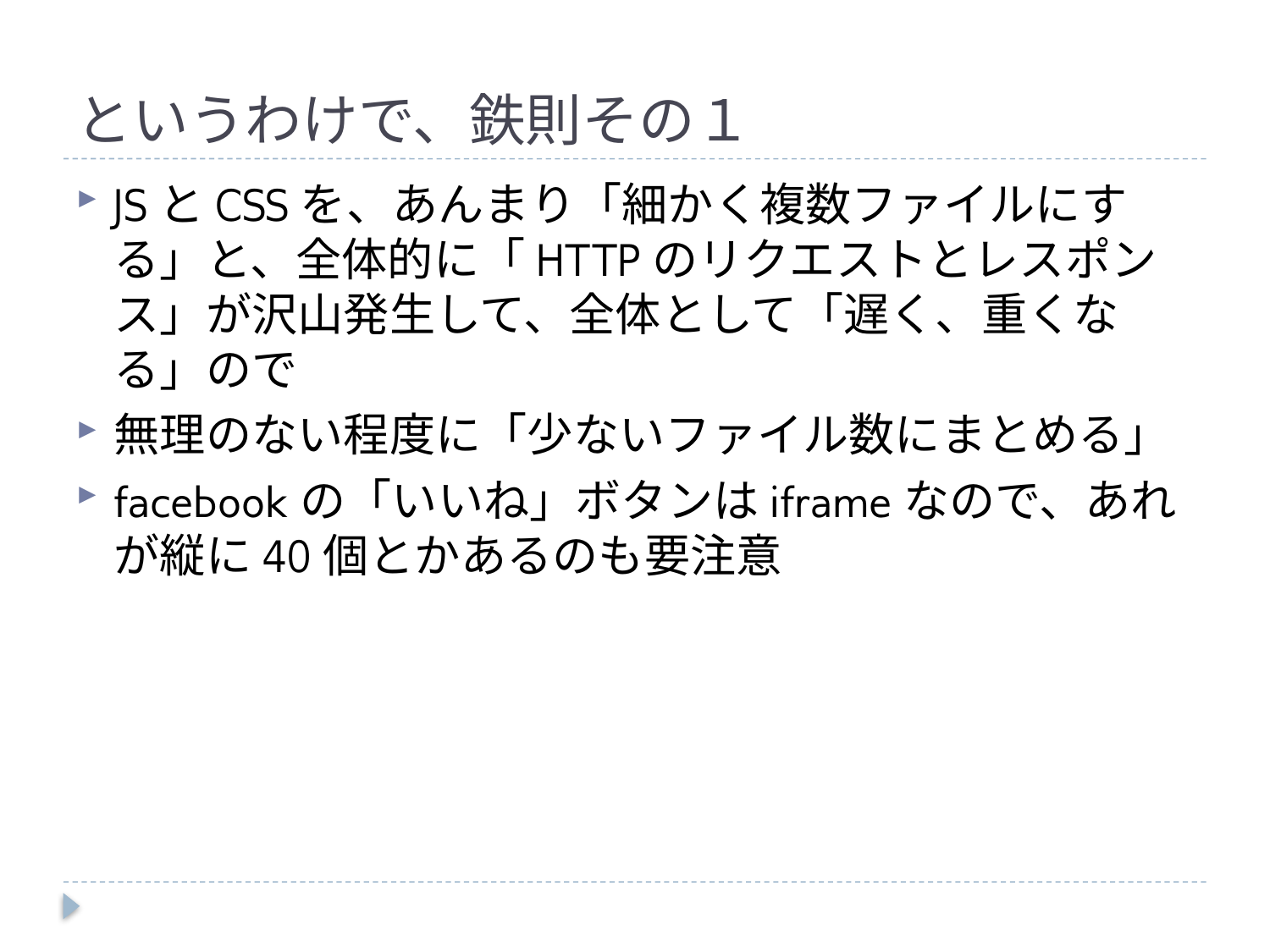

# というわけで、鉄則その１
JSとCSSを、あんまり「細かく複数ファイルにする」と、全体的に「HTTPのリクエストとレスポンス」が沢山発生して、全体として「遅く、重くなる」ので
無理のない程度に「少ないファイル数にまとめる」
facebookの「いいね」ボタンはiframeなので、あれが縦に40個とかあるのも要注意